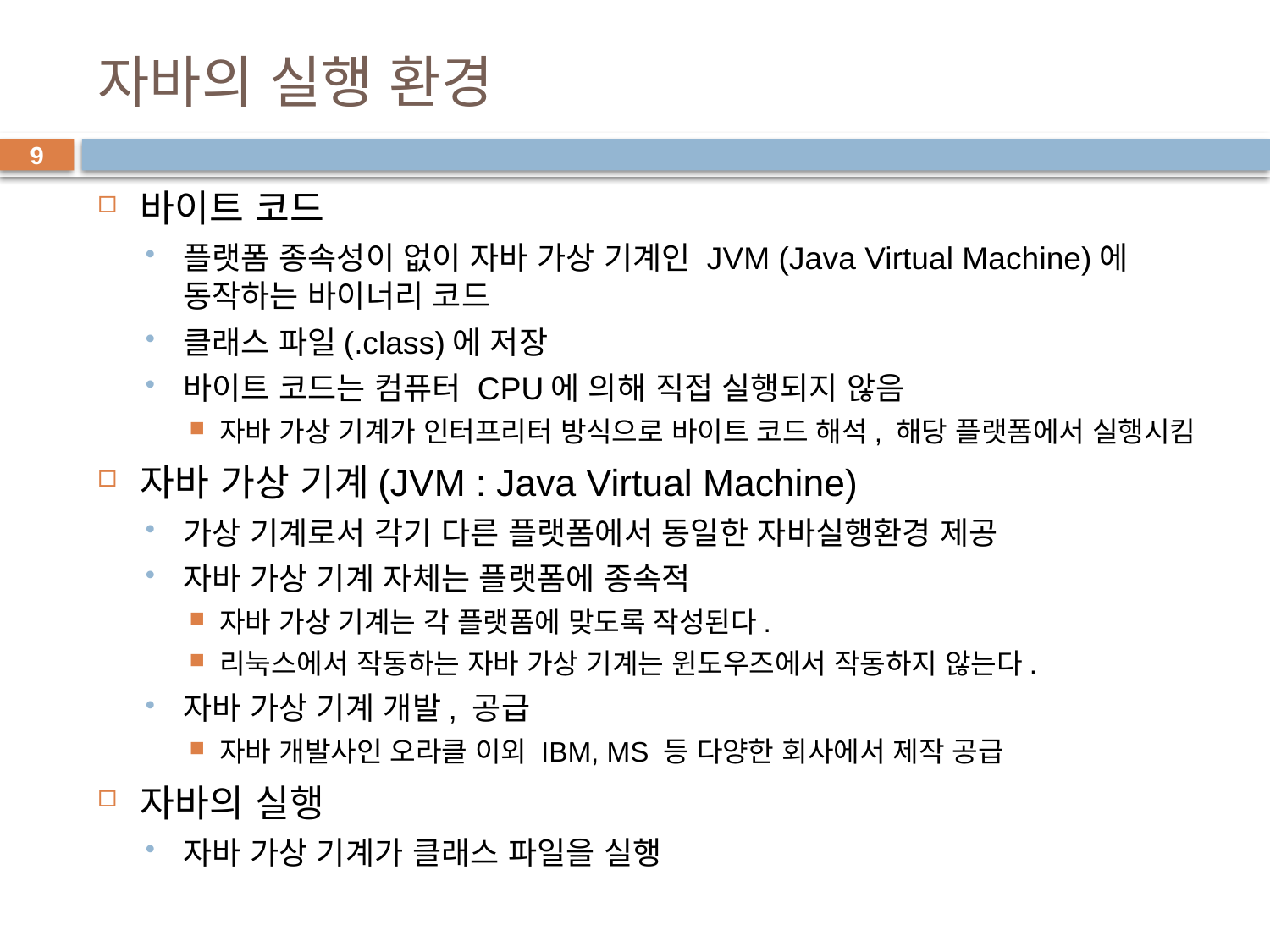

# 자바의 실행 환경
9
바이트 코드
플랫폼 종속성이 없이 자바 가상 기계인 JVM (Java Virtual Machine)에 동작하는 바이너리 코드
클래스 파일(.class)에 저장
바이트 코드는 컴퓨터 CPU에 의해 직접 실행되지 않음
자바 가상 기계가 인터프리터 방식으로 바이트 코드 해석, 해당 플랫폼에서 실행시킴
자바 가상 기계(JVM : Java Virtual Machine)
가상 기계로서 각기 다른 플랫폼에서 동일한 자바실행환경 제공
자바 가상 기계 자체는 플랫폼에 종속적
자바 가상 기계는 각 플랫폼에 맞도록 작성된다.
리눅스에서 작동하는 자바 가상 기계는 윈도우즈에서 작동하지 않는다.
자바 가상 기계 개발, 공급
자바 개발사인 오라클 이외 IBM, MS 등 다양한 회사에서 제작 공급
자바의 실행
자바 가상 기계가 클래스 파일을 실행